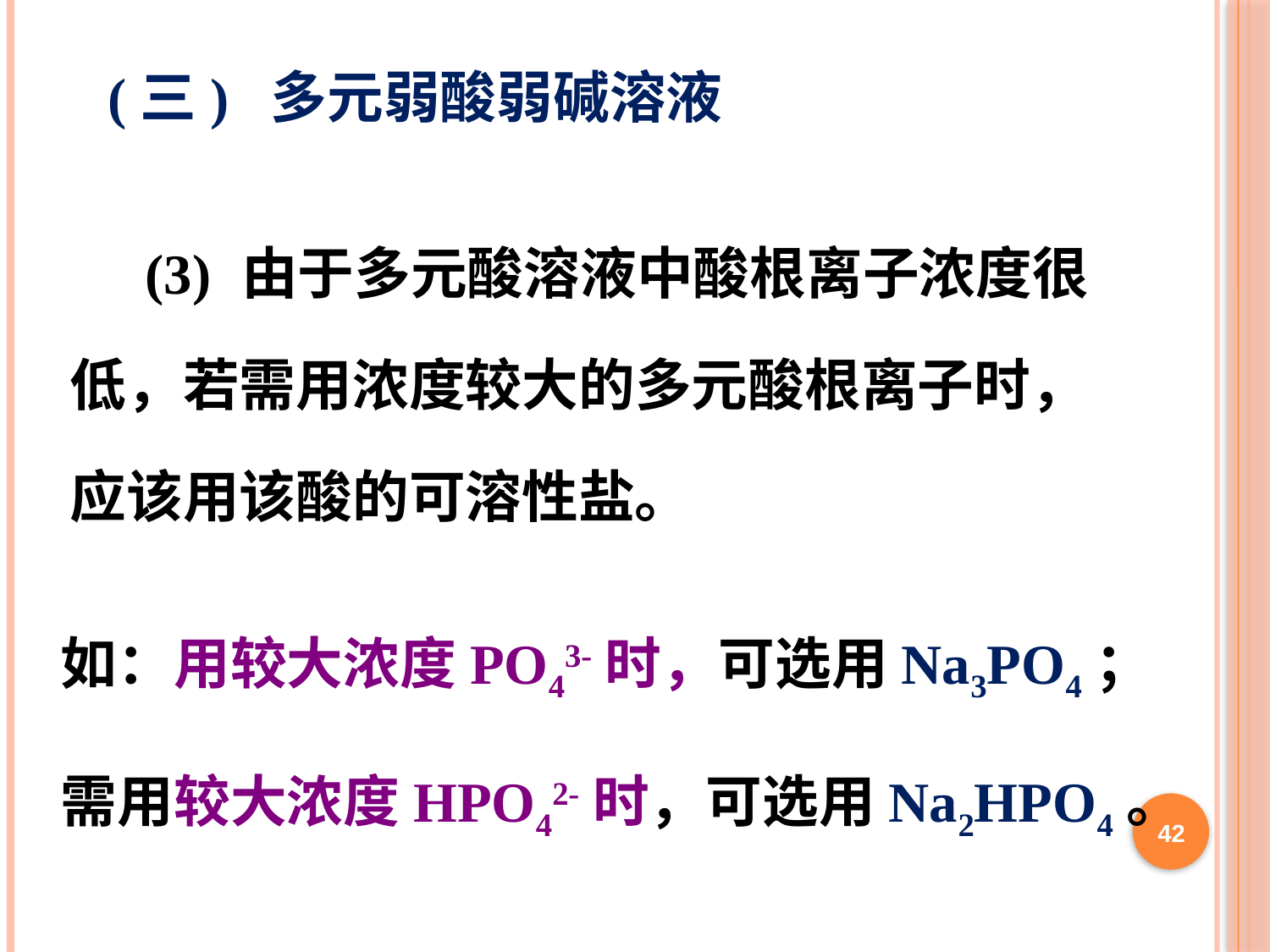

(三)  多元弱酸弱碱溶液
        (3) 由于多元酸溶液中酸根离子浓度很低，若需用浓度较大的多元酸根离子时，应该用该酸的可溶性盐。
如：用较大浓度PO43-时，可选用Na3PO4；
需用较大浓度HPO42-时，可选用Na2HPO4。
42